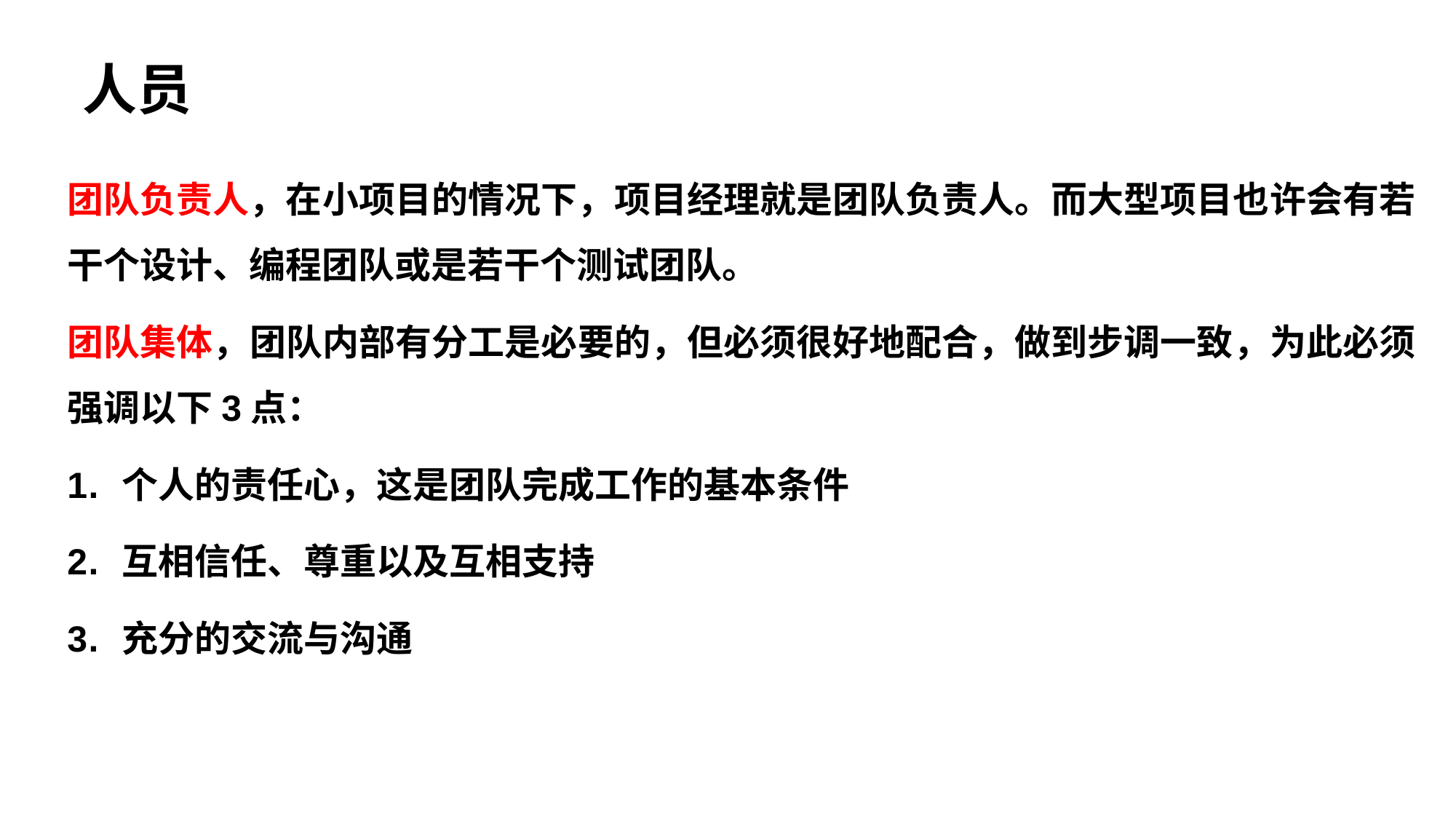

人员
团队负责人，在小项目的情况下，项目经理就是团队负责人。而大型项目也许会有若干个设计、编程团队或是若干个测试团队。
团队集体，团队内部有分工是必要的，但必须很好地配合，做到步调一致，为此必须强调以下3点：
个人的责任心，这是团队完成工作的基本条件
互相信任、尊重以及互相支持
充分的交流与沟通